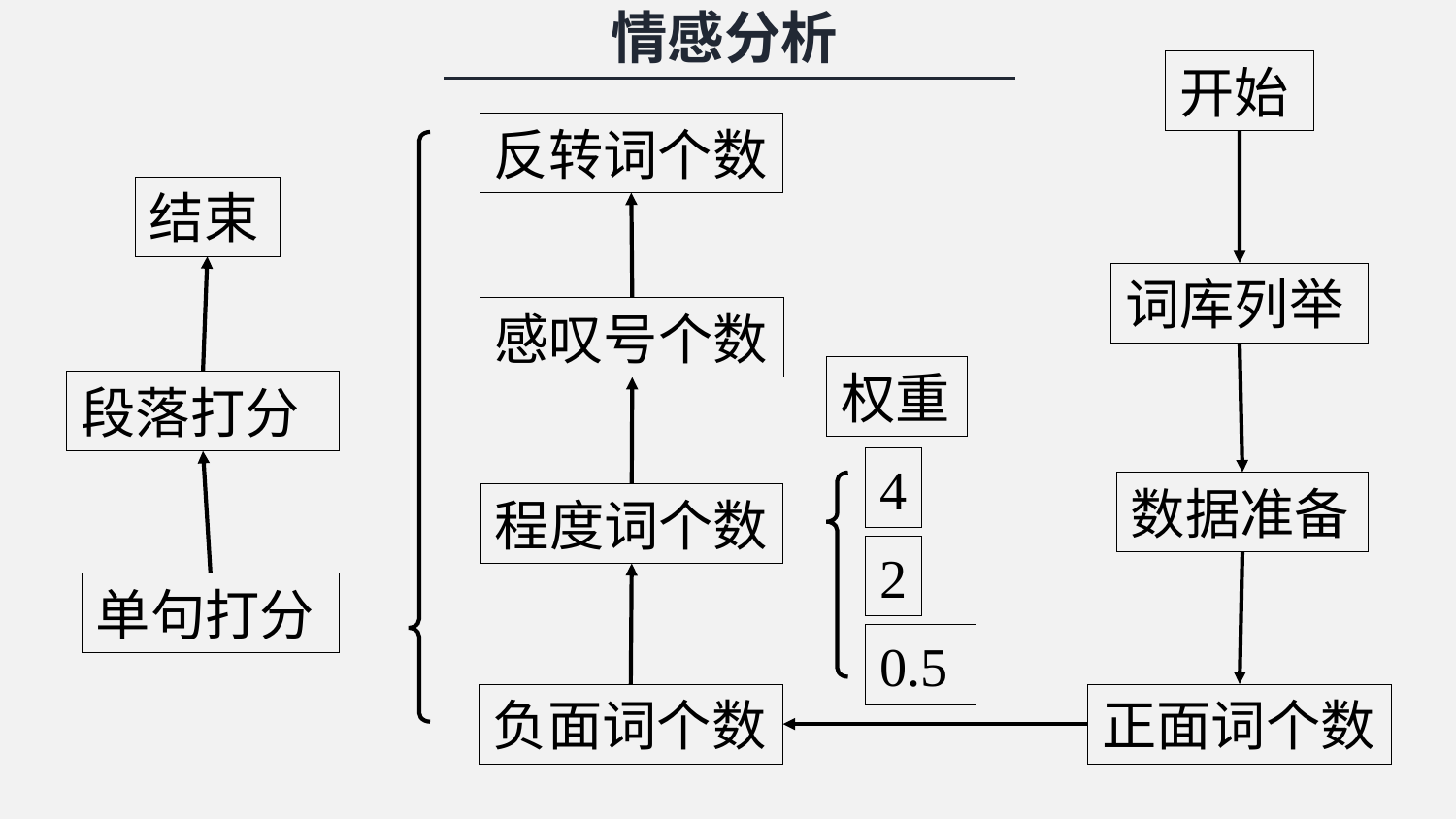

情感分析
开始
反转词个数

结束
词库列举
感叹号个数
权重
段落打分
4
数据准备

程度词个数
2
单句打分
0.5
负面词个数
正面词个数